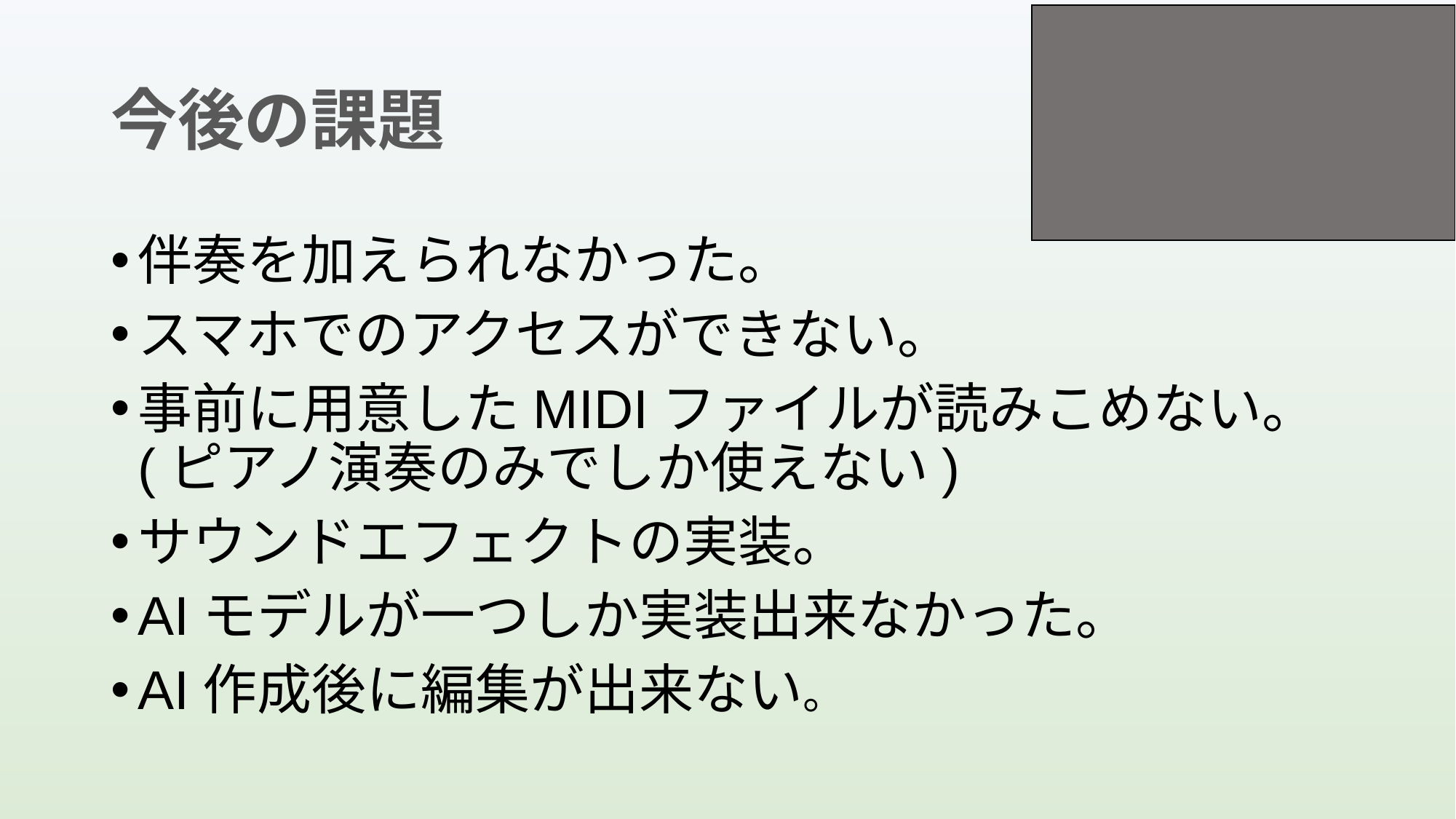

# 今後の課題
伴奏を加えられなかった。
スマホでのアクセスができない。
事前に用意したMIDIファイルが読みこめない。(ピアノ演奏のみでしか使えない)
サウンドエフェクトの実装。
AIモデルが一つしか実装出来なかった。
AI作成後に編集が出来ない。